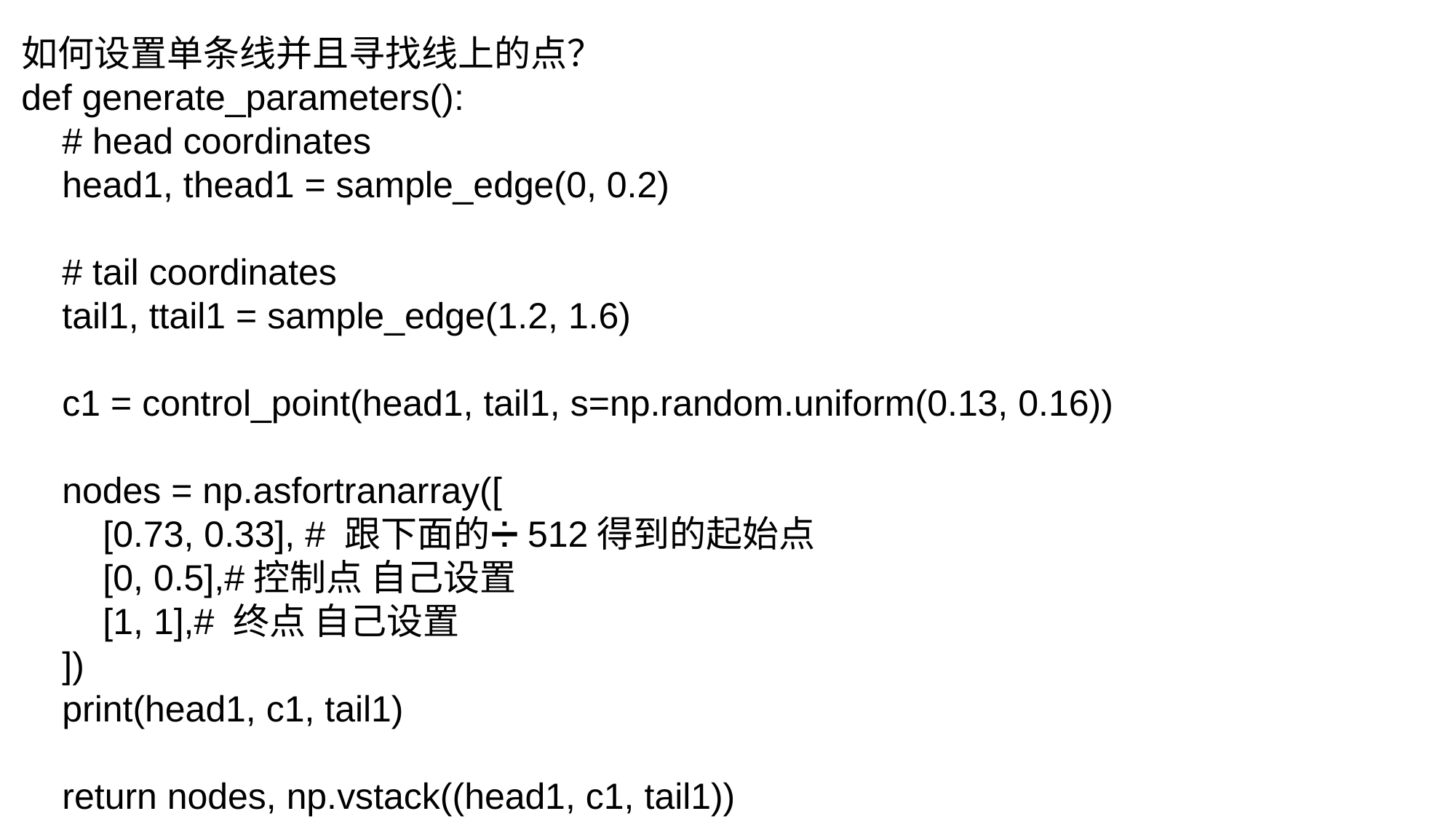

如何设置单条线并且寻找线上的点？
def generate_parameters():
    # head coordinates
    head1, thead1 = sample_edge(0, 0.2)

    # tail coordinates
    tail1, ttail1 = sample_edge(1.2, 1.6)

    c1 = control_point(head1, tail1, s=np.random.uniform(0.13, 0.16))

    nodes = np.asfortranarray([
        [0.73, 0.33], # 跟下面的➗512得到的起始点
        [0, 0.5],#控制点 自己设置
        [1, 1],# 终点 自己设置
    ])
    print(head1, c1, tail1)

    return nodes, np.vstack((head1, c1, tail1))